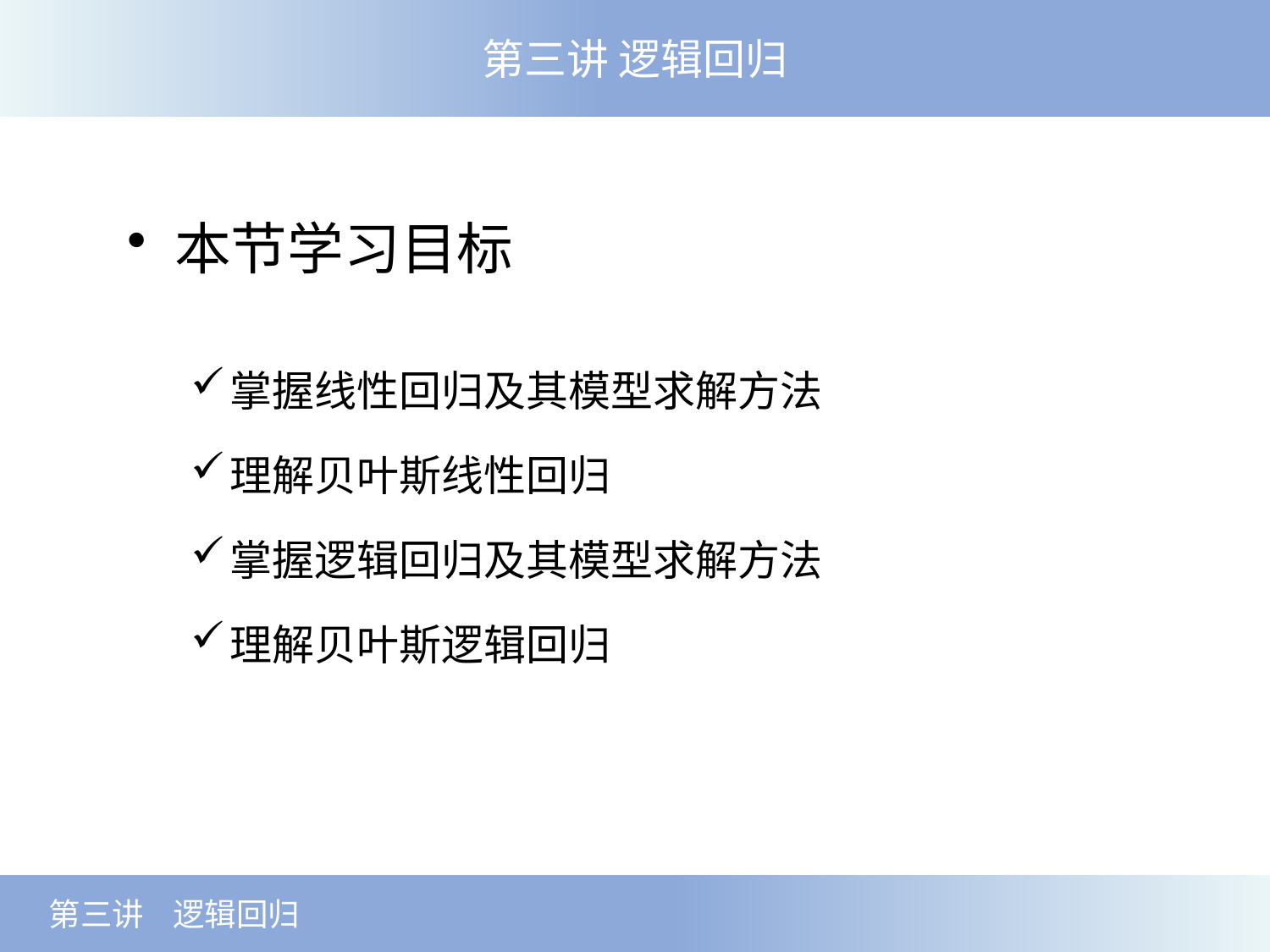

第三讲 逻辑回归
本节学习目标

掌握线性回归及其模型求解方法
理解贝叶斯线性回归
掌握逻辑回归及其模型求解方法
理解贝叶斯逻辑回归
    第三讲    逻辑回归